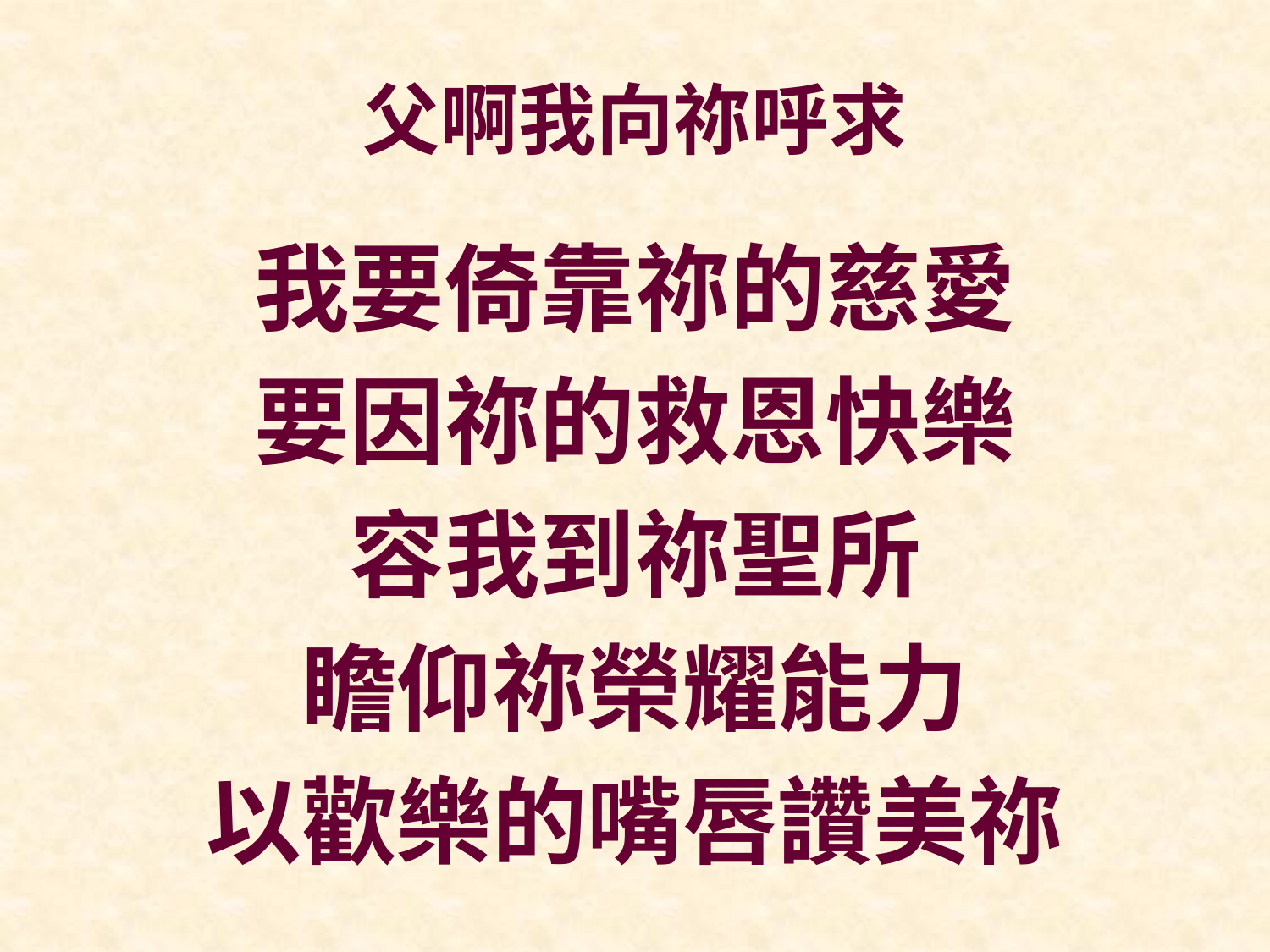

# 父啊我向祢呼求
我要倚靠祢的慈愛
要因祢的救恩快樂
容我到祢聖所
瞻仰祢榮耀能力
以歡樂的嘴唇讚美祢